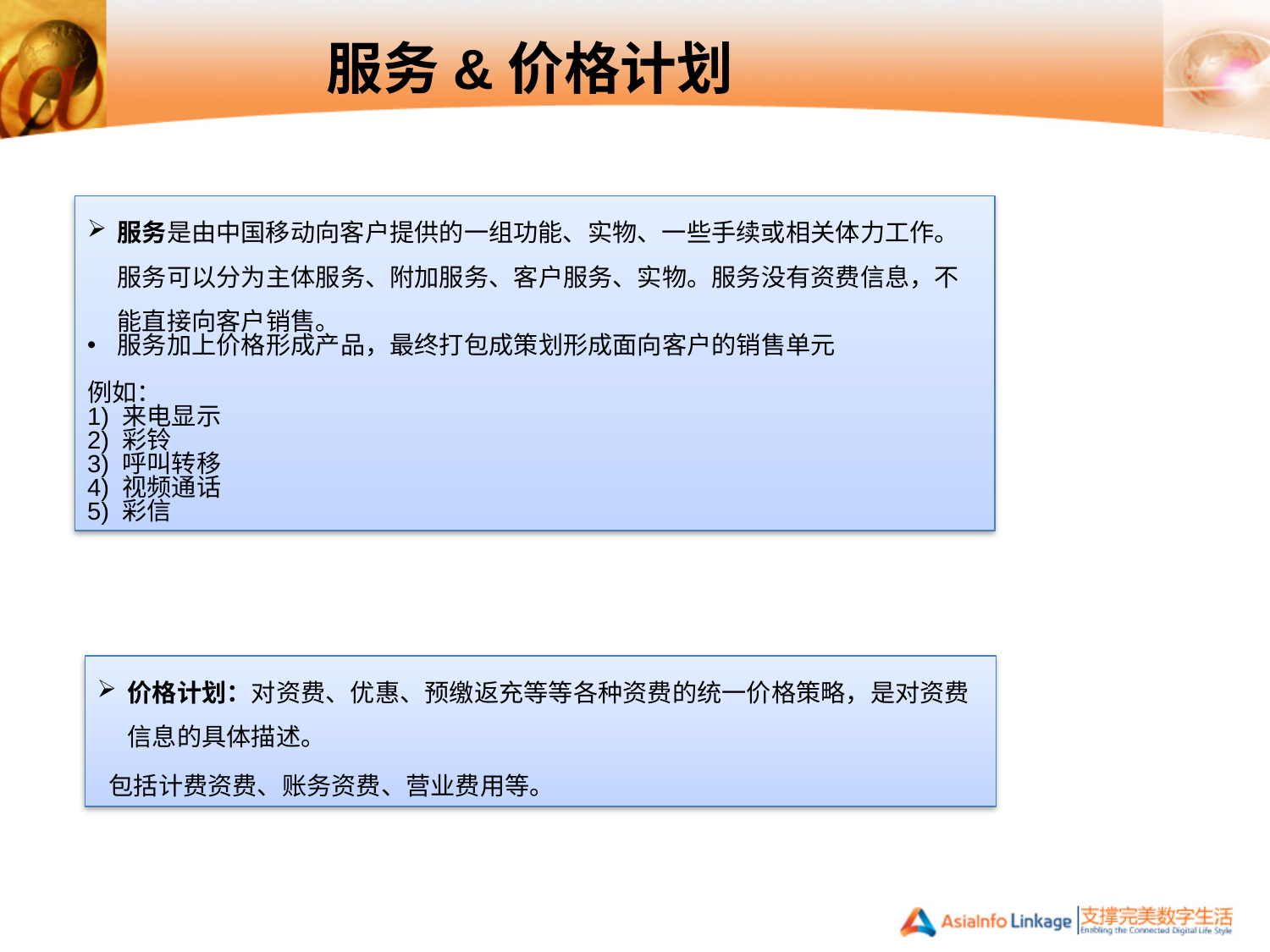

# 服务&价格计划
服务是由中国移动向客户提供的一组功能、实物、一些手续或相关体力工作。服务可以分为主体服务、附加服务、客户服务、实物。服务没有资费信息，不能直接向客户销售。
服务加上价格形成产品，最终打包成策划形成面向客户的销售单元

例如：
1) 来电显示
2) 彩铃
3) 呼叫转移
4) 视频通话
5) 彩信
价格计划：对资费、优惠、预缴返充等等各种资费的统一价格策略，是对资费信息的具体描述。
 包括计费资费、账务资费、营业费用等。